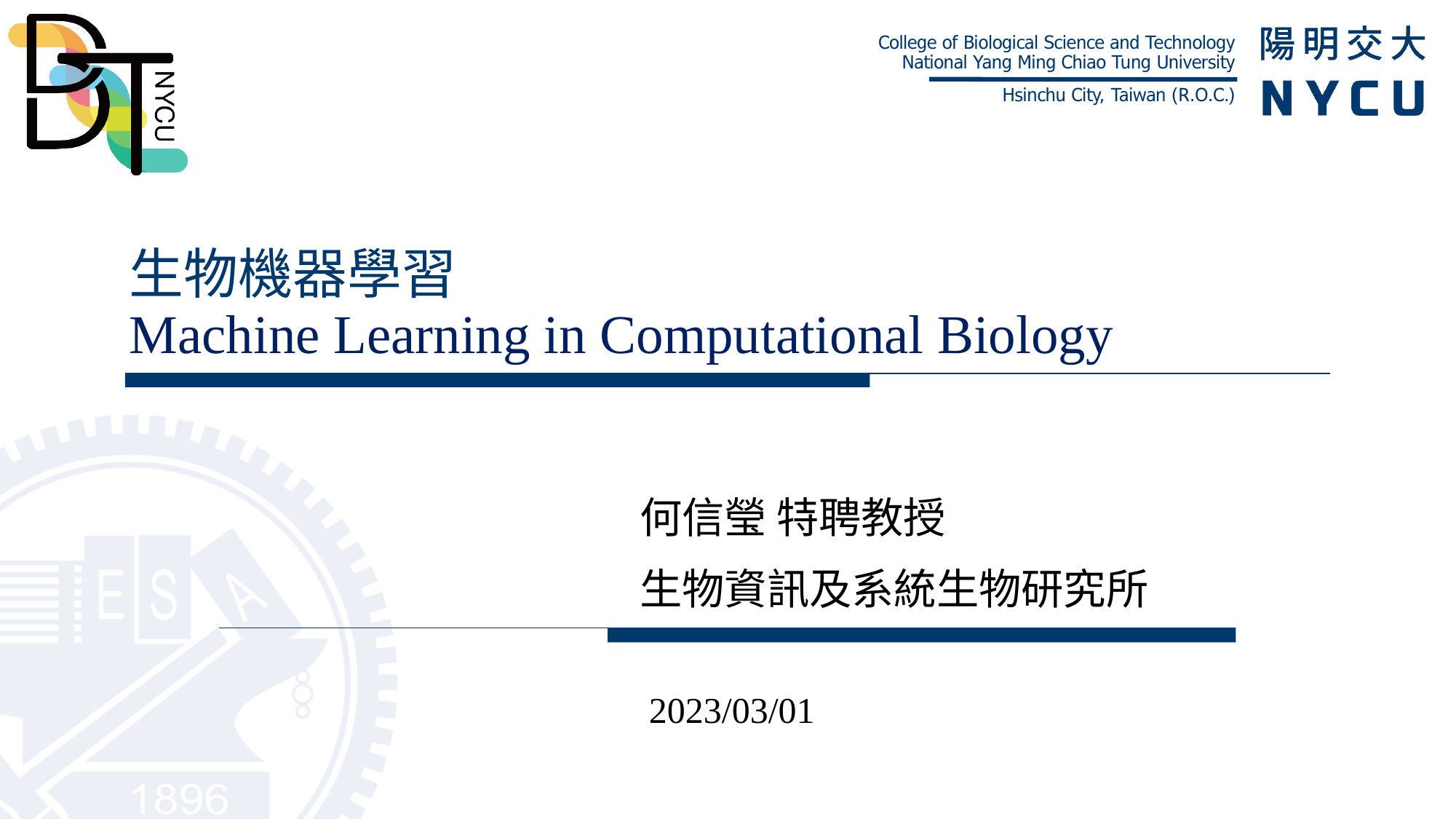

# 生物機器學習 Machine Learning in Computational Biology
何信瑩 特聘教授
生物資訊及系統生物研究所

 2023/03/01